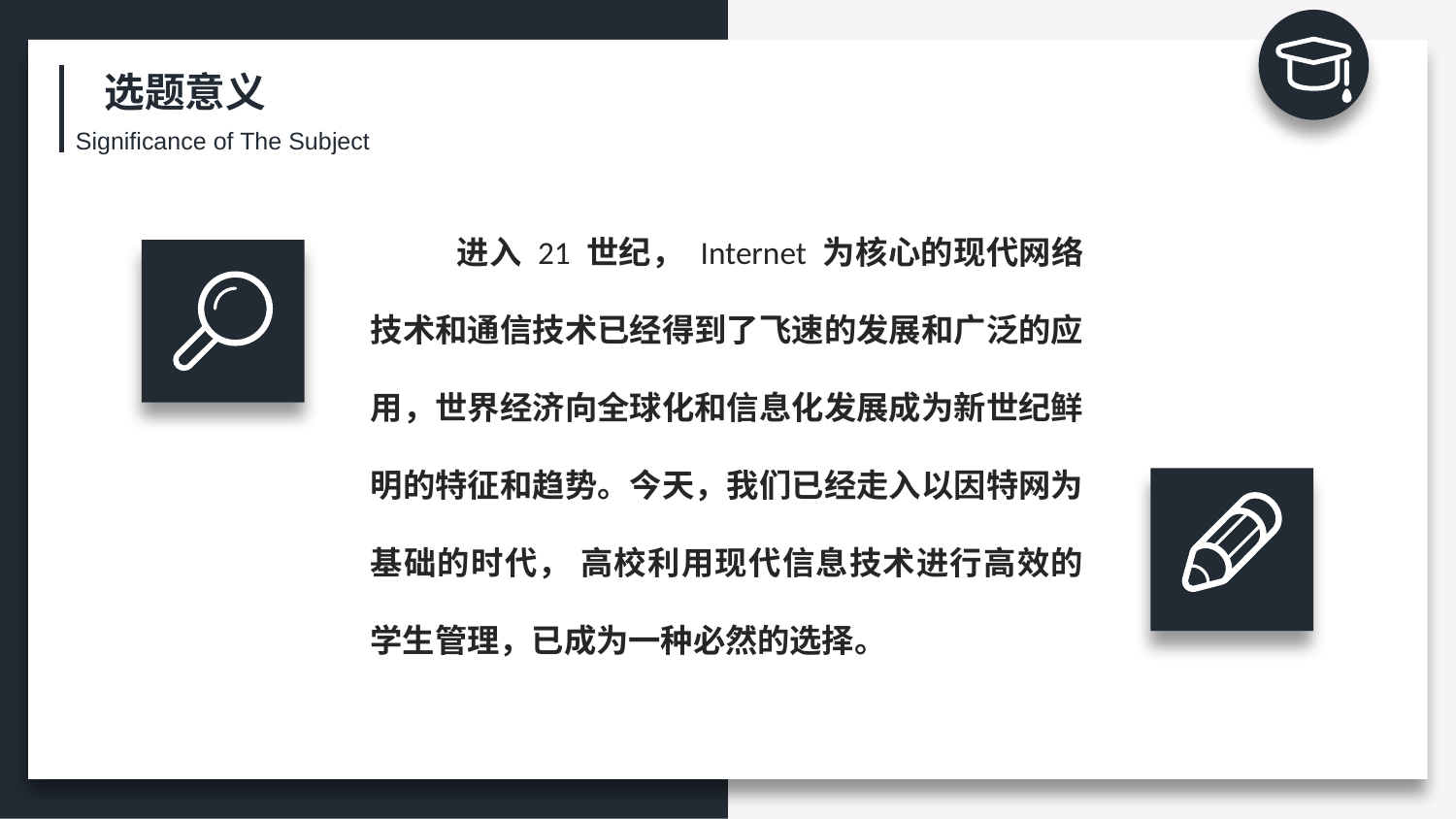

选题意义
Significance of The Subject
          进入 21 世纪， Internet 为核心的现代网络技术和通信技术已经得到了飞速的发展和广泛的应用，世界经济向全球化和信息化发展成为新世纪鲜明的特征和趋势。今天，我们已经走入以因特网为基础的时代， 高校利用现代信息技术进行高效的学生管理，已成为一种必然的选择。